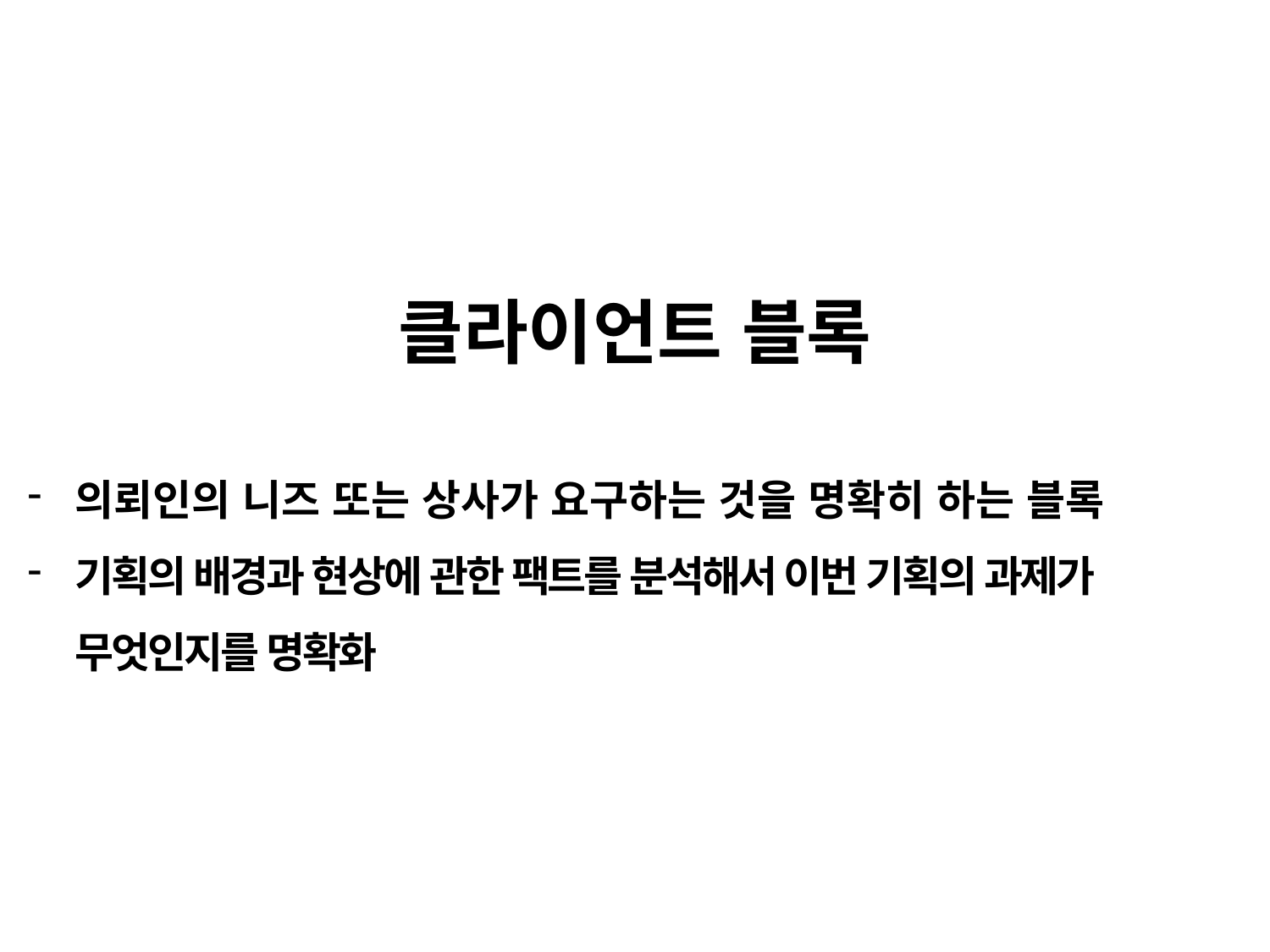

클라이언트 블록

의뢰인의 니즈 또는 상사가 요구하는 것을 명확히 하는 블록
기획의 배경과 현상에 관한 팩트를 분석해서 이번 기획의 과제가 무엇인지를 명확화